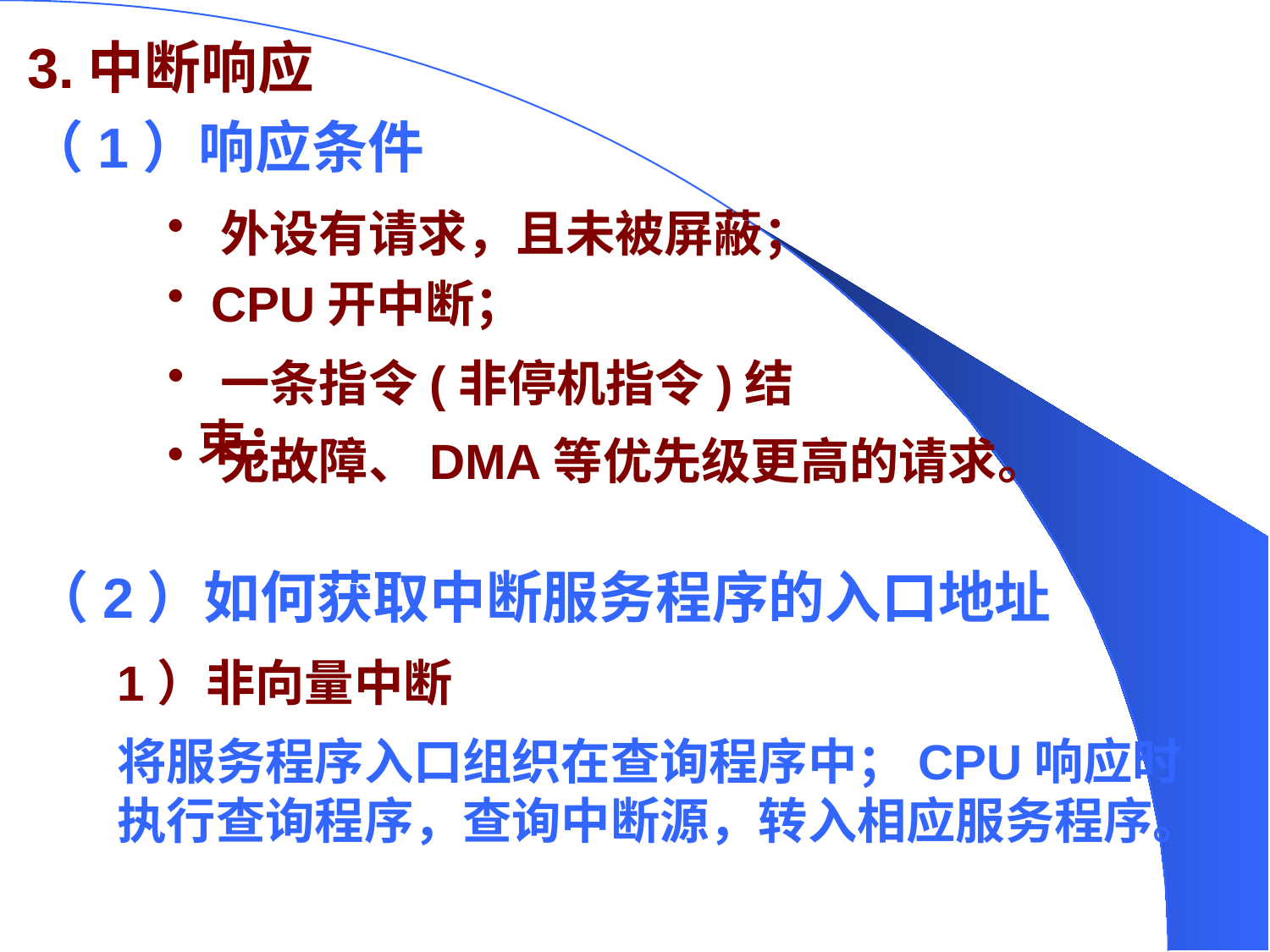

3.中断响应
（1）响应条件
 外设有请求，且未被屏蔽；
 CPU开中断；
 一条指令(非停机指令)结束；
 无故障、DMA等优先级更高的请求。
（2）如何获取中断服务程序的入口地址
1）非向量中断
将服务程序入口组织在查询程序中；CPU响应时执行查询程序，查询中断源，转入相应服务程序。